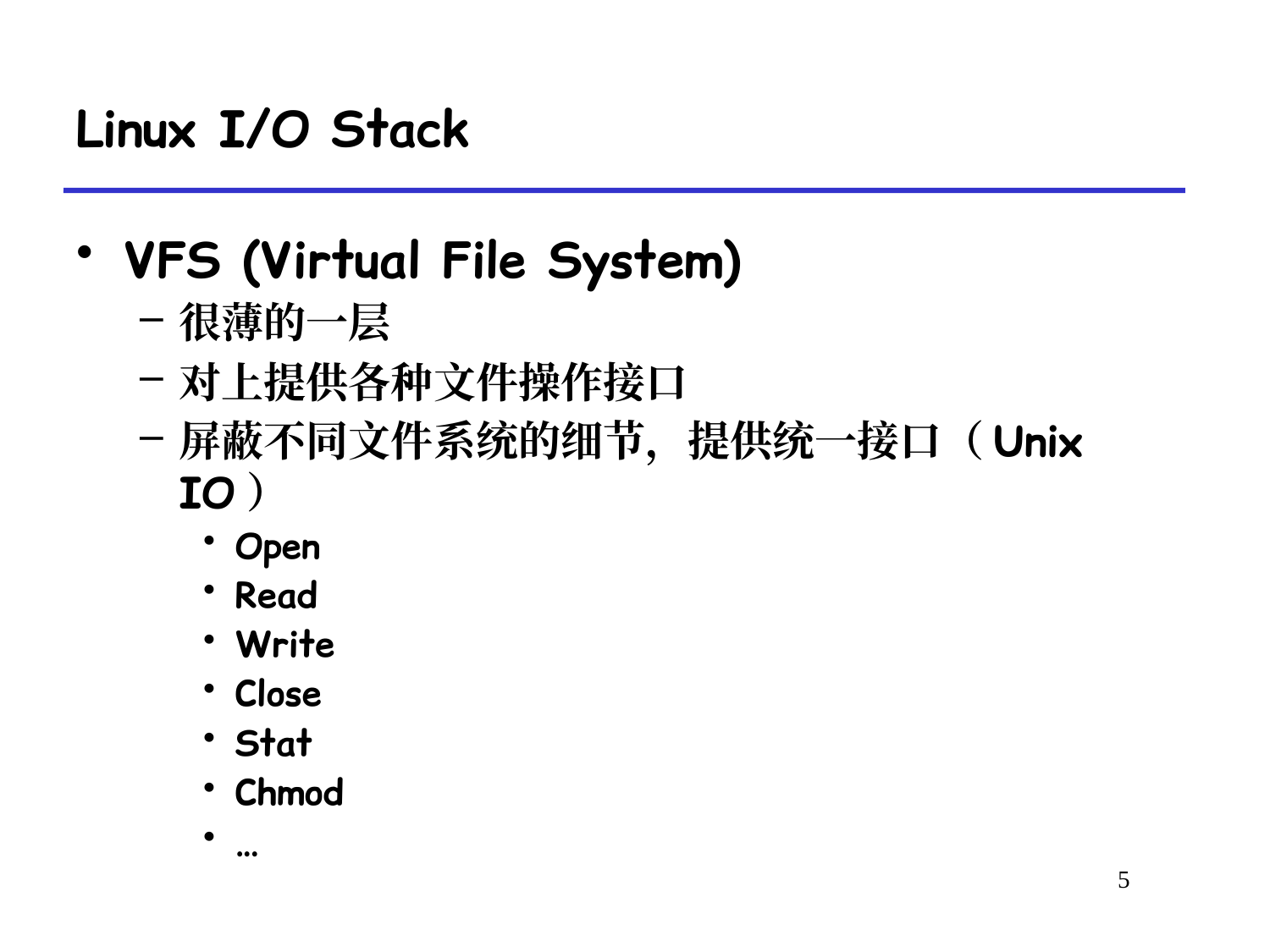

# Linux I/O Stack
VFS (Virtual File System)
很薄的一层
对上提供各种文件操作接口
屏蔽不同文件系统的细节，提供统一接口（Unix IO）
Open
Read
Write
Close
Stat
Chmod
…

5